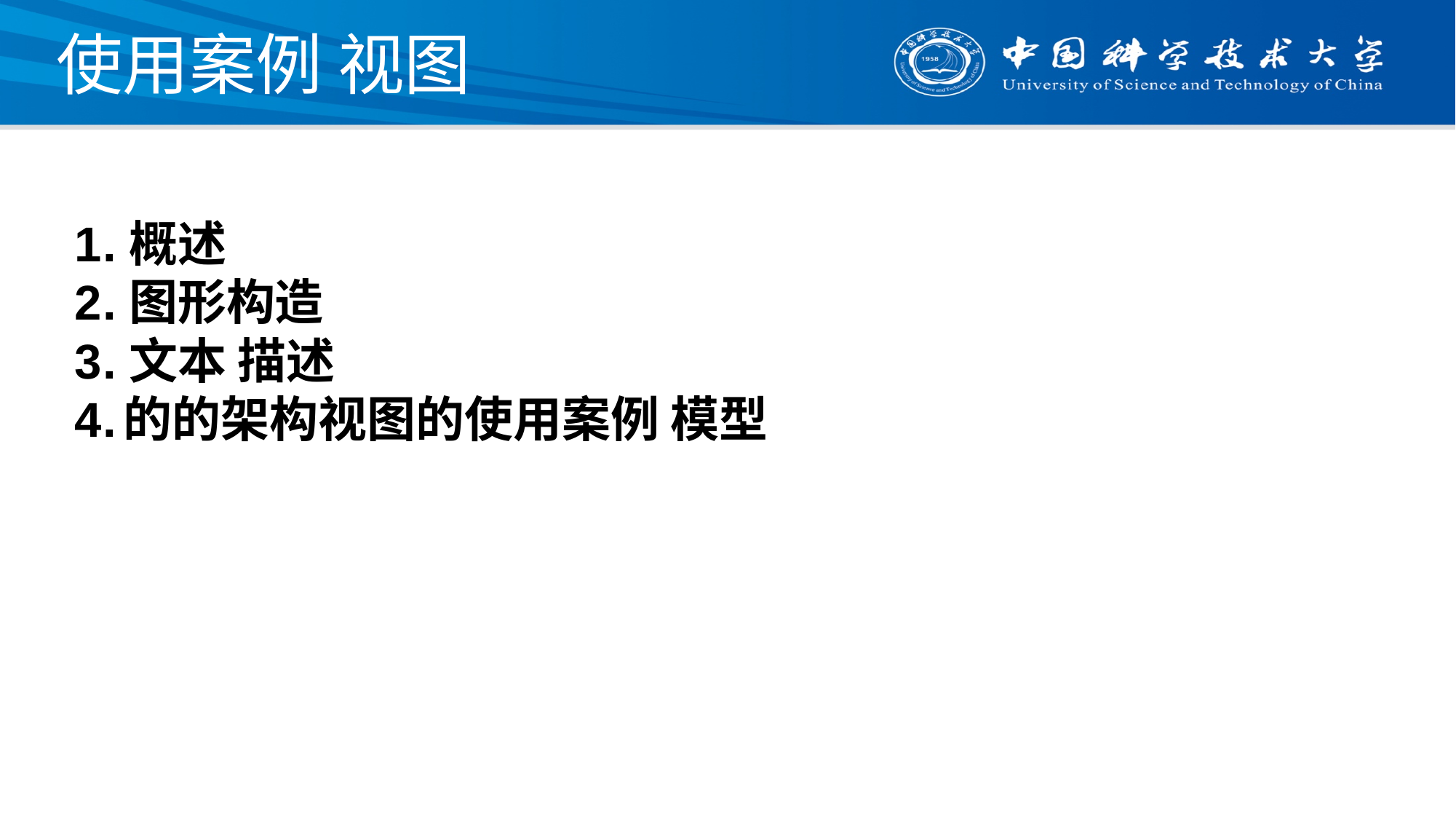

# 使用案例 视图
概述
图形构造
文本 描述
的的架构视图的使用案例 模型